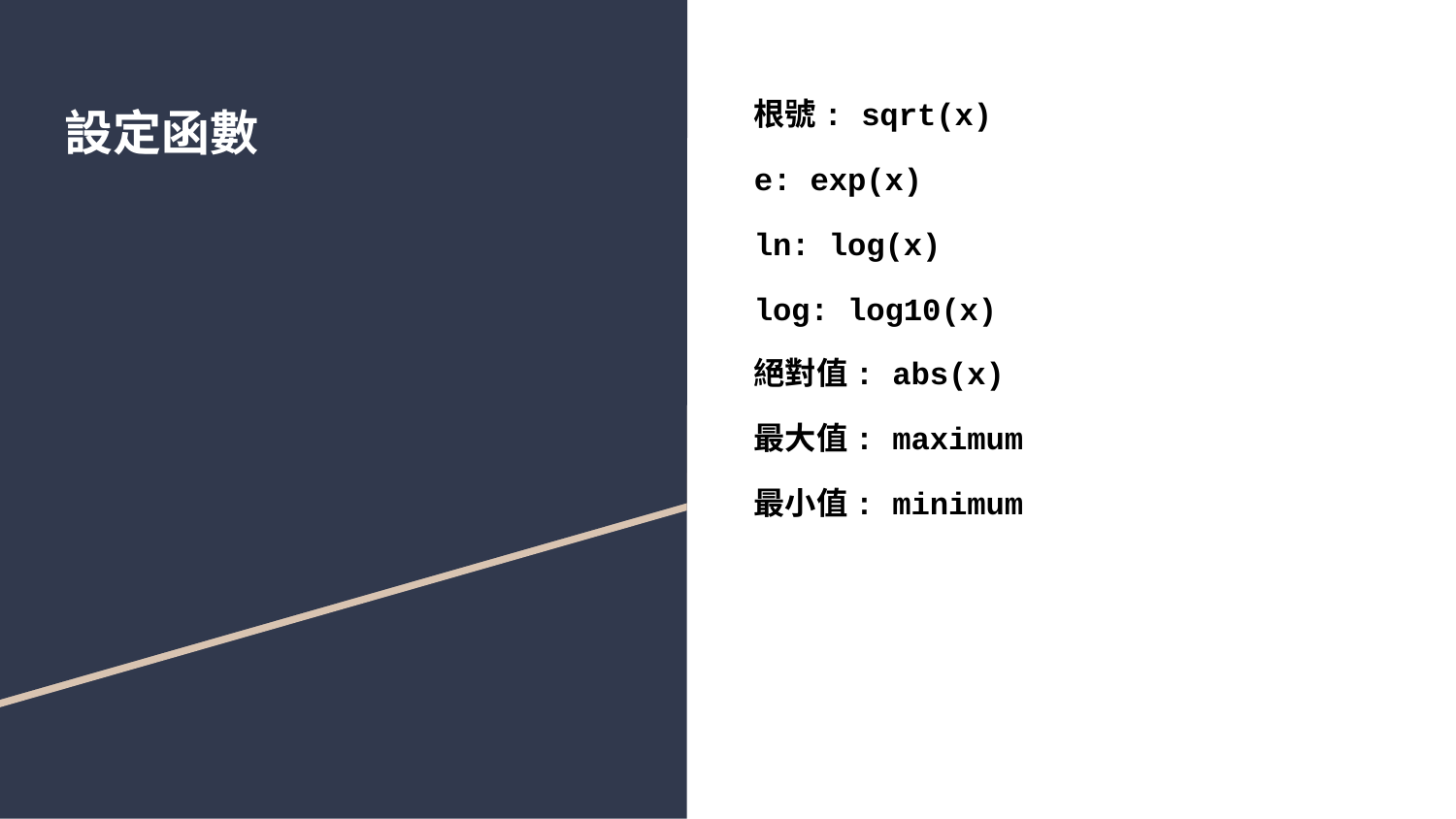

# 設定函數
根號: sqrt(x)
e: exp(x)
ln: log(x)
log: log10(x)
絕對值: abs(x)
最大值: maximum
最小值: minimum